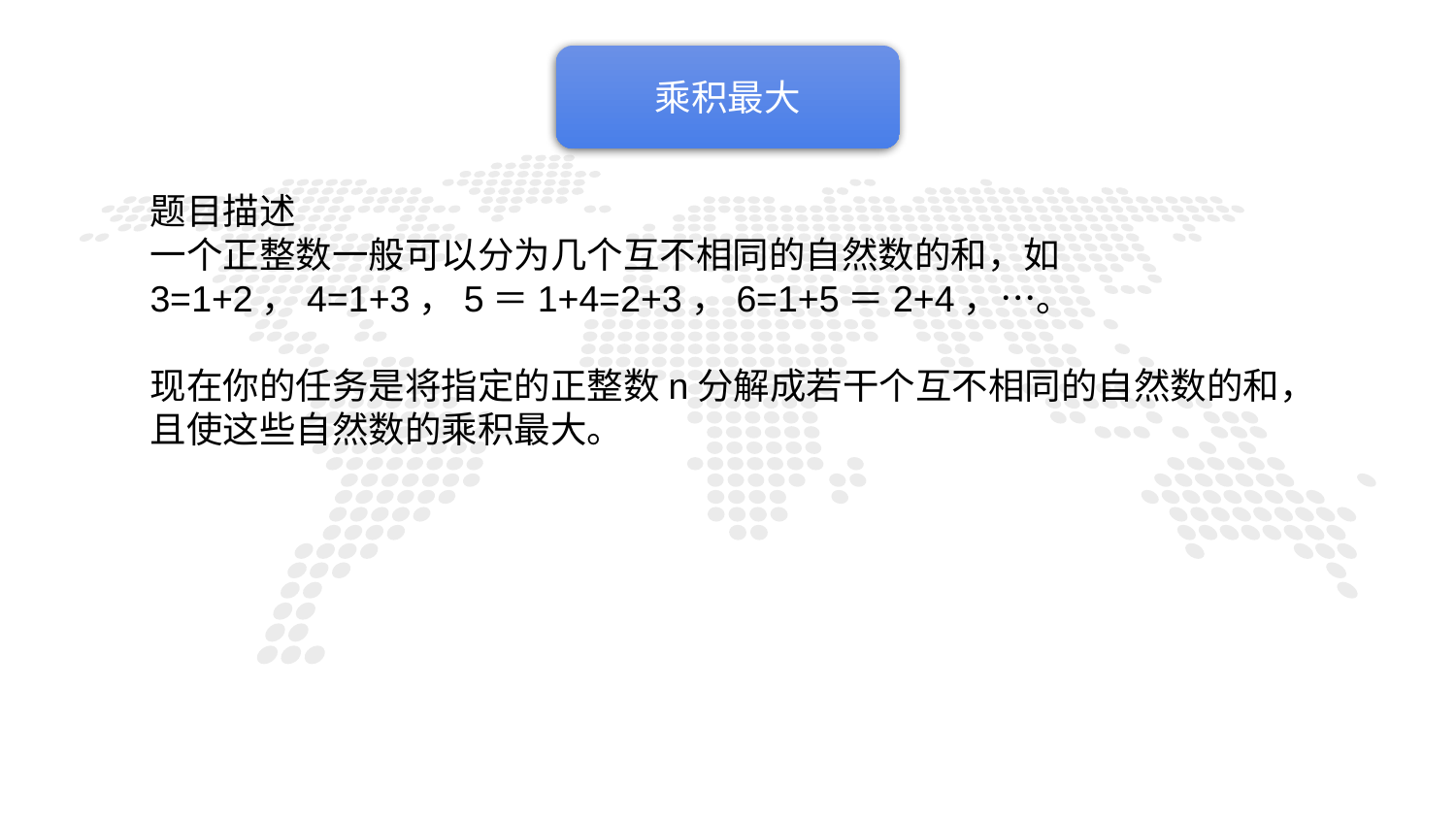

乘积最大
题目描述
一个正整数一般可以分为几个互不相同的自然数的和，如3=1+2，4=1+3，5＝1+4=2+3，6=1+5＝2+4，…。

现在你的任务是将指定的正整数n分解成若干个互不相同的自然数的和，且使这些自然数的乘积最大。